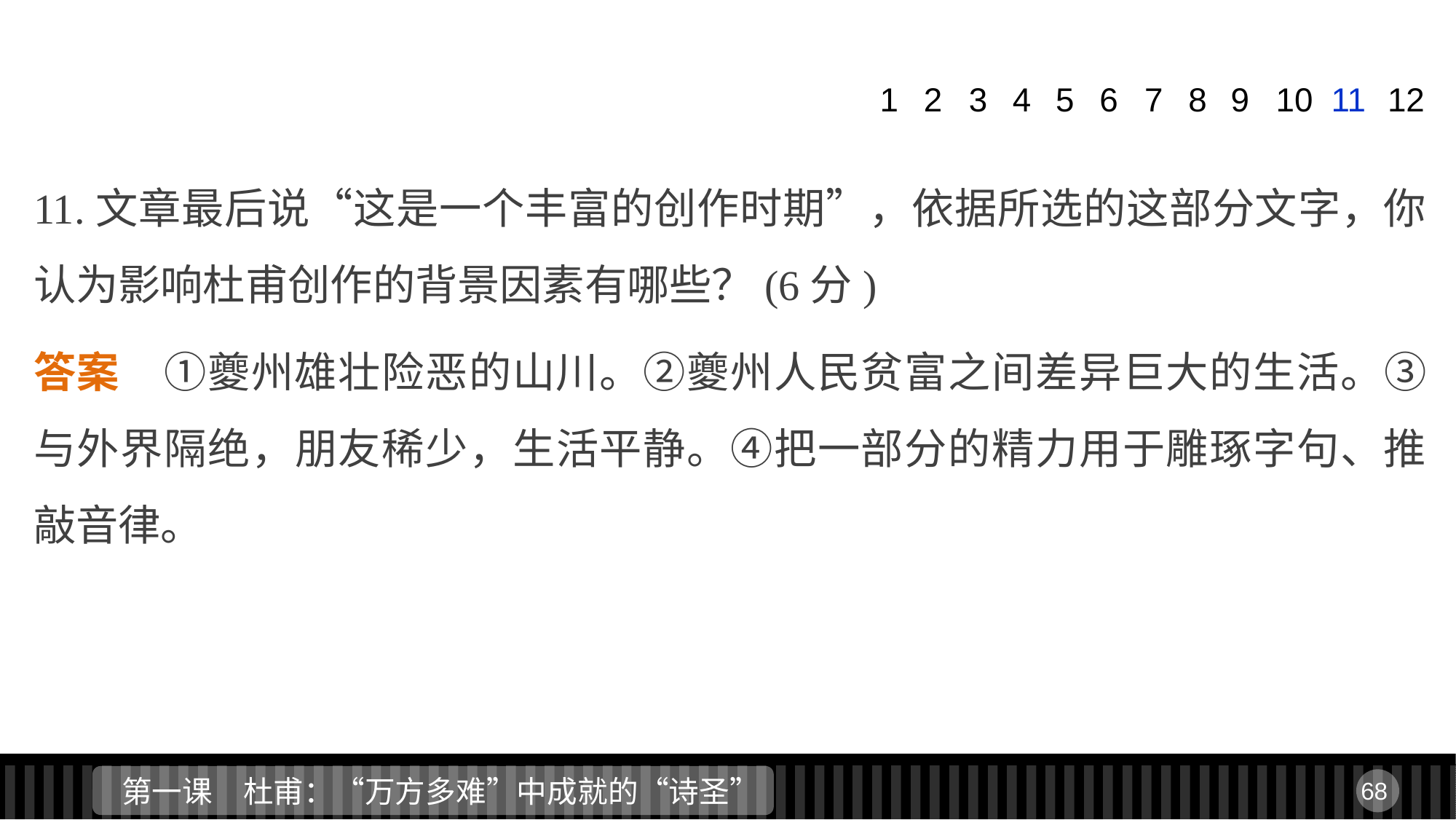

1
2
3
4
5
6
7
8
9
11
12
10
11.文章最后说“这是一个丰富的创作时期”，依据所选的这部分文字，你认为影响杜甫创作的背景因素有哪些？(6分)
答案　①夔州雄壮险恶的山川。②夔州人民贫富之间差异巨大的生活。③与外界隔绝，朋友稀少，生活平静。④把一部分的精力用于雕琢字句、推敲音律。